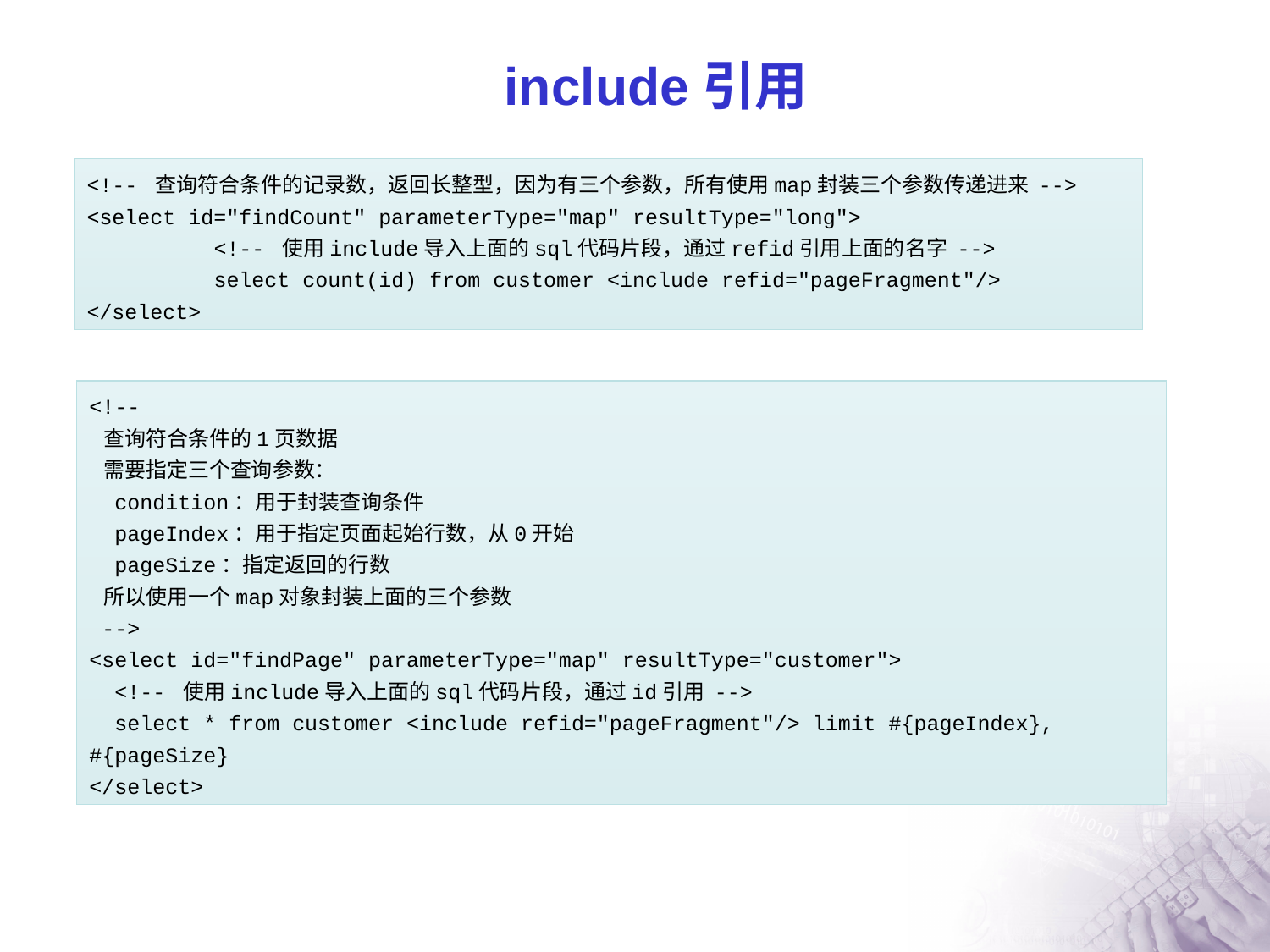

# include引用
<!-- 查询符合条件的记录数，返回长整型，因为有三个参数，所有使用map封装三个参数传递进来 -->
<select id="findCount" parameterType="map" resultType="long">
	<!-- 使用include导入上面的sql代码片段，通过refid引用上面的名字 -->
	select count(id) from customer <include refid="pageFragment"/>
</select>
<!--
  查询符合条件的1页数据
  需要指定三个查询参数：
  condition：用于封装查询条件
  pageIndex：用于指定页面起始行数，从0开始
  pageSize：指定返回的行数
  所以使用一个map对象封装上面的三个参数
 -->
<select id="findPage" parameterType="map" resultType="customer">
  <!-- 使用include导入上面的sql代码片段，通过id引用 -->
  select * from customer <include refid="pageFragment"/> limit #{pageIndex}, #{pageSize}
</select>